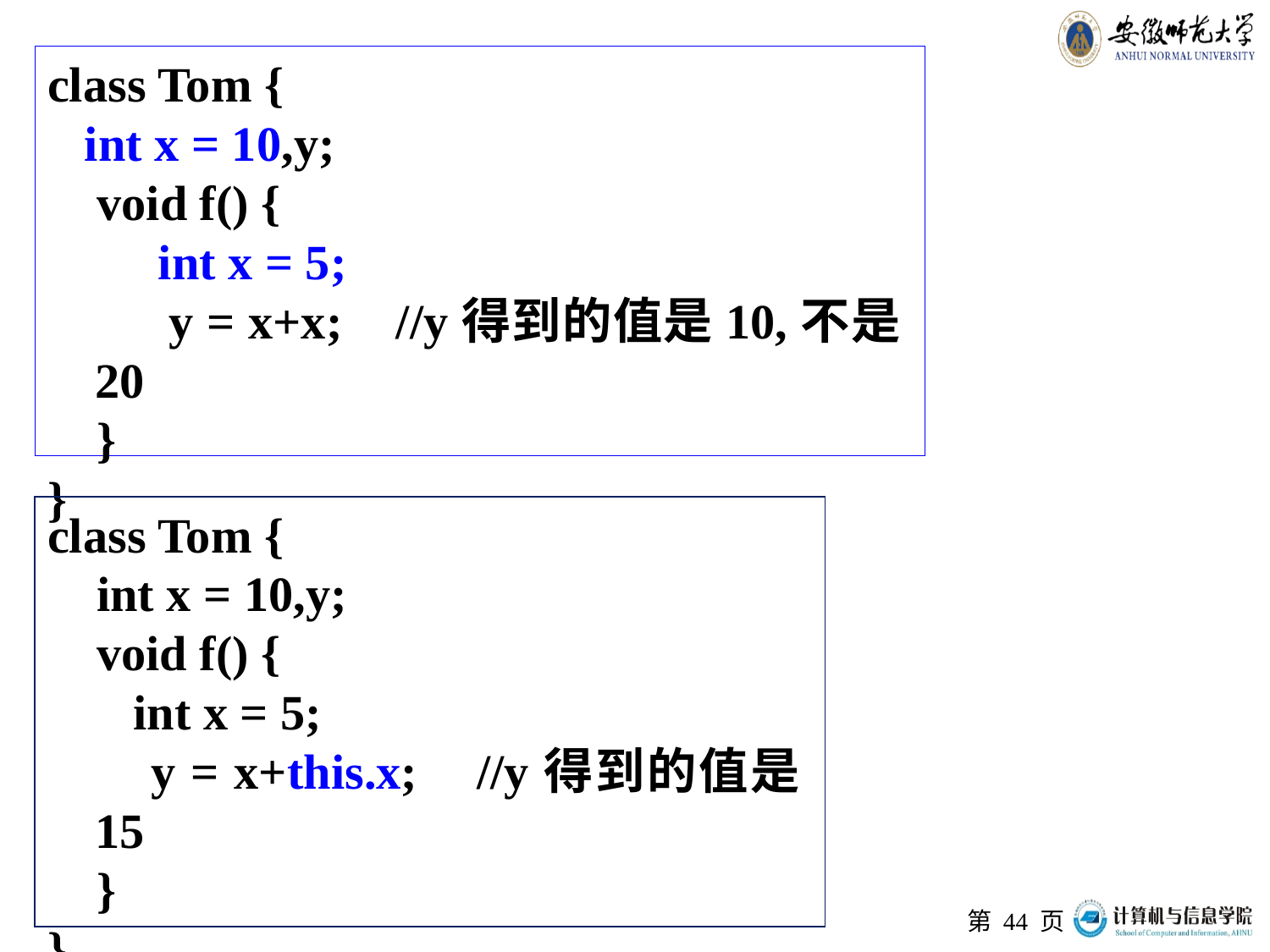

class Tom {
   int x = 10,y;
    void f() {
         int x = 5;
         y = x+x;    //y得到的值是10,不是20
    }
}
class Tom {
    int x = 10,y;
    void f() {
       int x = 5;
       y = x+this.x;    //y得到的值是15
    }
}
第 44 页